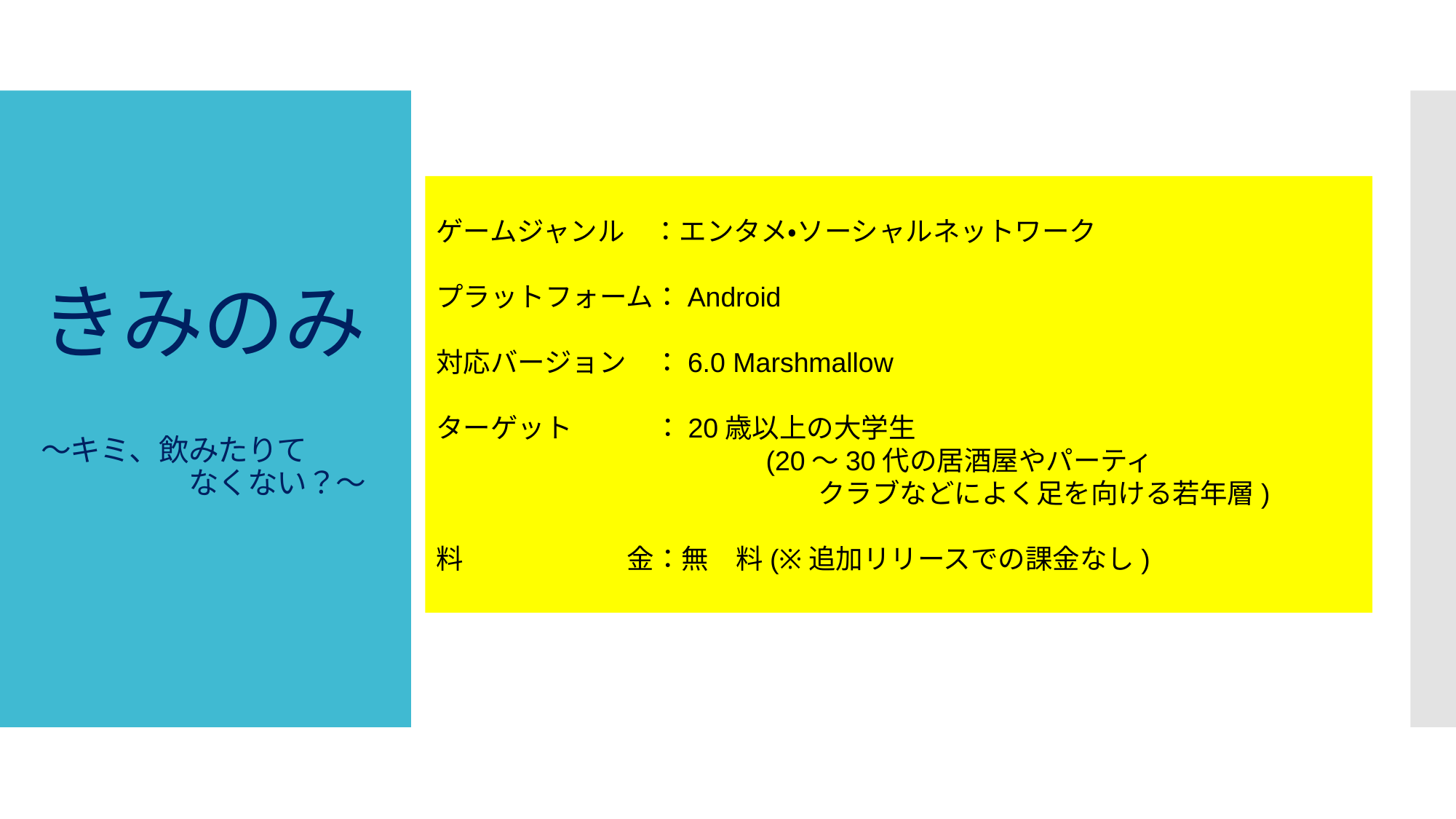

# きみのみ 〜キミ、飲みたりて 　　　　　なくない？〜

ゲームジャンル　：エンタメ・ソーシャルネットワーク

プラットフォーム：Android

対応バージョン　：6.0 Marshmallow

ターゲット　　　：20歳以上の大学生
                                      　　　(20～30代の居酒屋やパーティ
　　　　　　　　　　　　　　クラブなどによく足を向ける若年層)

料　　　　　　金：無　料(※追加リリースでの課金なし)